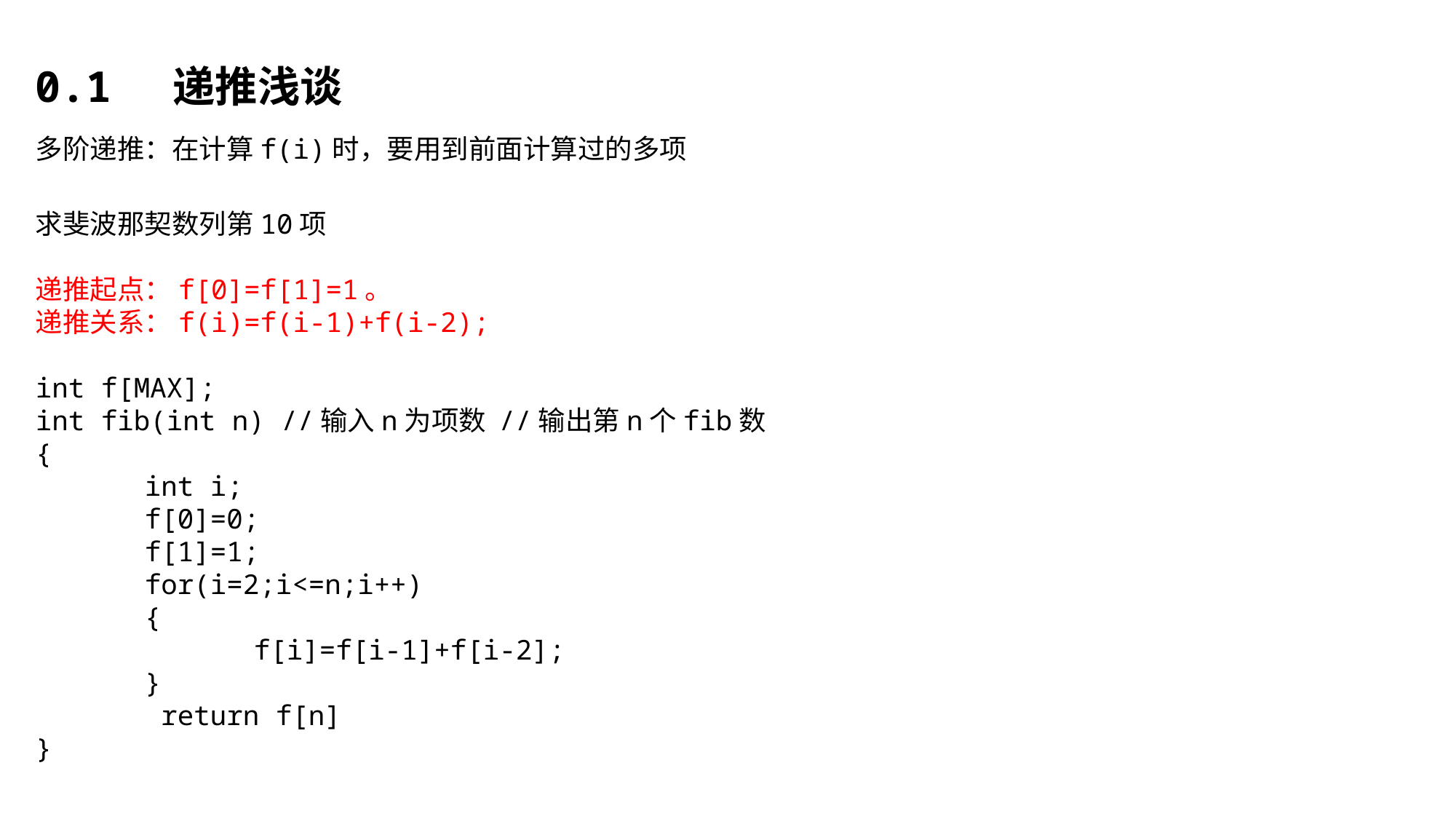

0.1  递推浅谈
多阶递推：在计算f(i)时，要用到前面计算过的多项
求斐波那契数列第10项

递推起点：f[0]=f[1]=1。
递推关系：f(i)=f(i-1)+f(i-2);

int f[MAX];
int fib(int n) //输入n为项数 //输出第n个fib数
{
	int i;
	f[0]=0;
	f[1]=1;
	for(i=2;i<=n;i++)
	{
	 	f[i]=f[i-1]+f[i-2];
	}
	 return f[n]
}